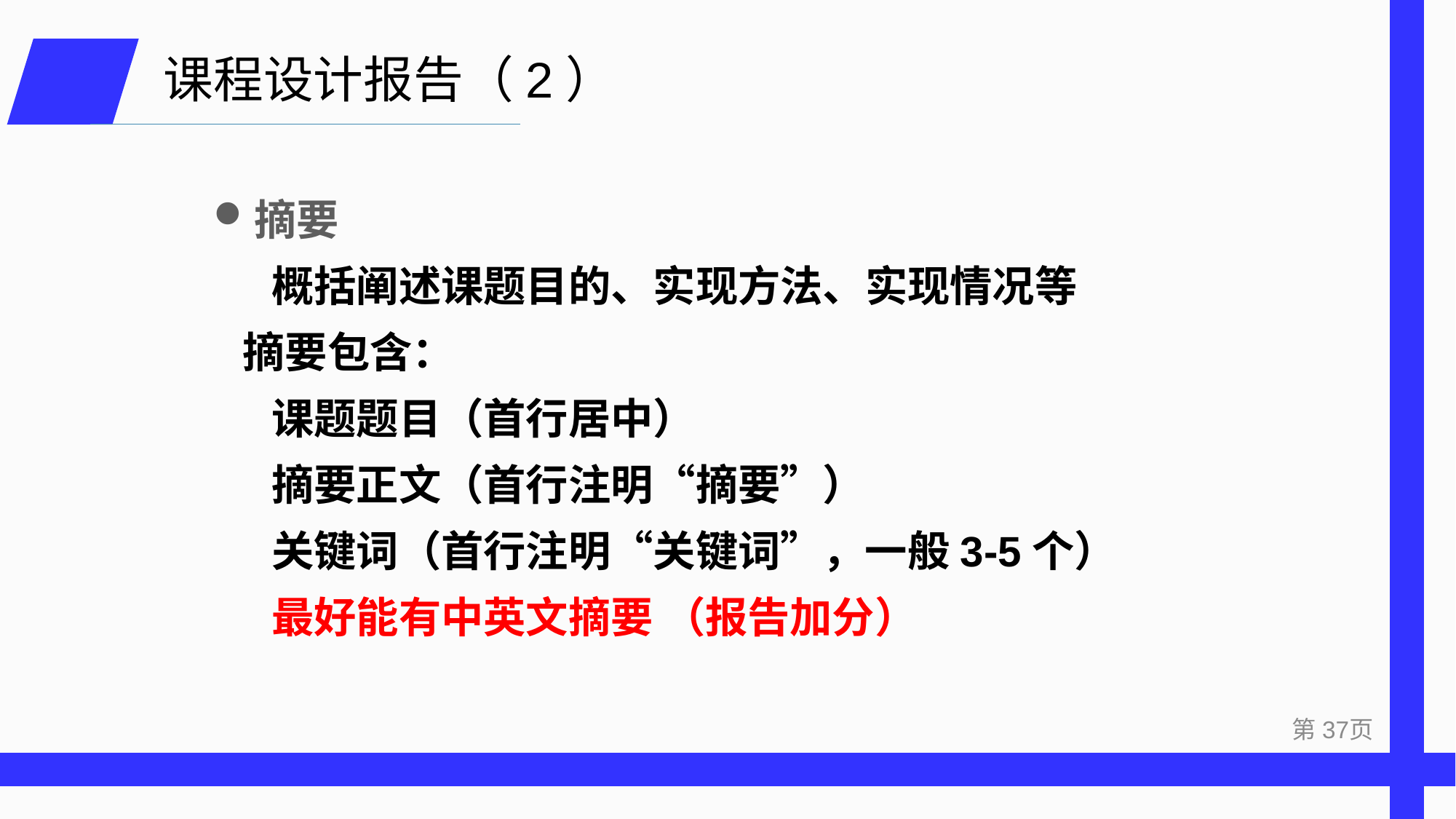

# 课程设计报告（2）
摘要
     概括阐述课题目的、实现方法、实现情况等
  摘要包含：
     课题题目（首行居中）
     摘要正文（首行注明“摘要”）
     关键词（首行注明“关键词”，一般3-5个）
     最好能有中英文摘要 （报告加分）
第37页